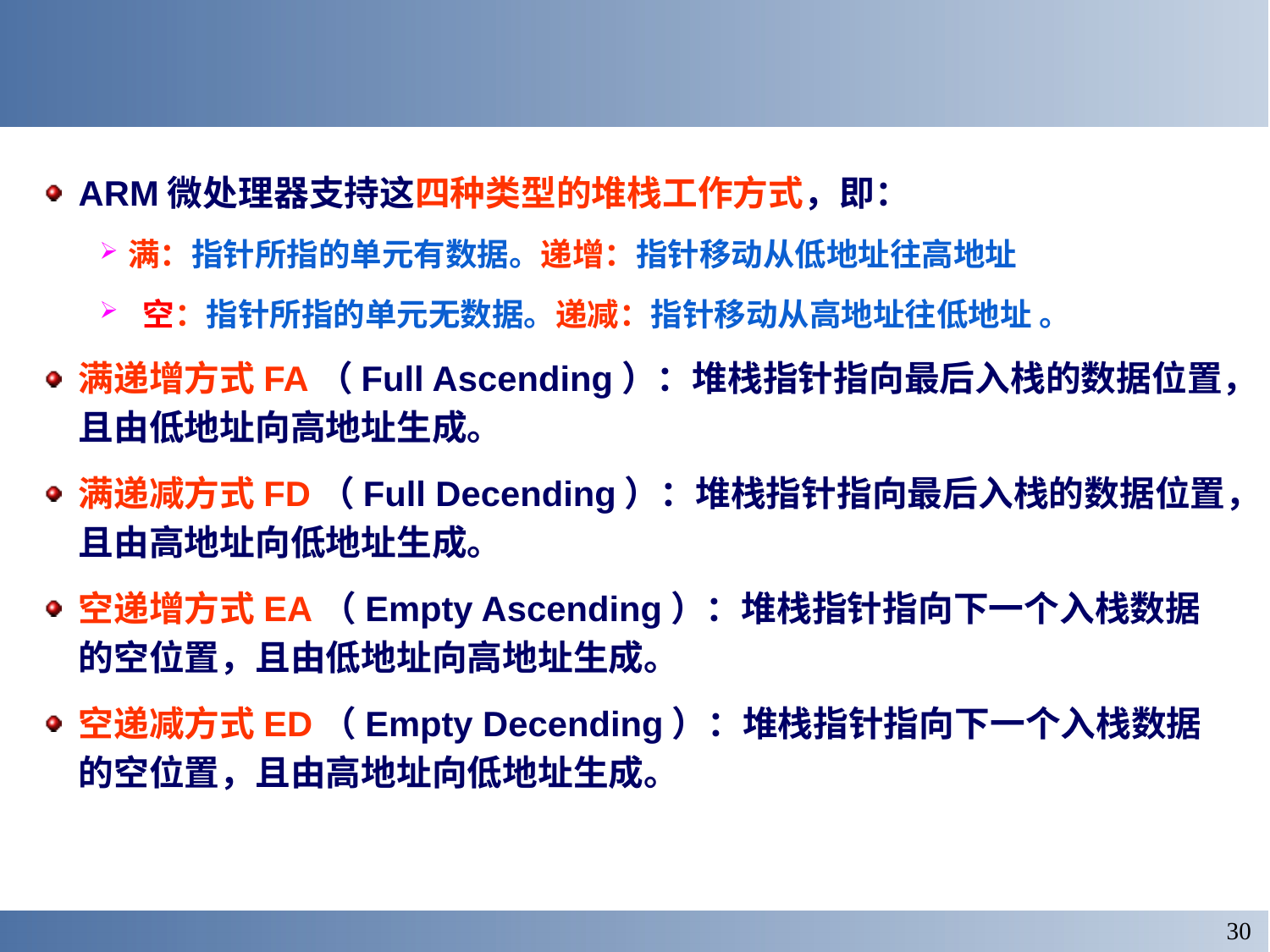

#
ARM微处理器支持这四种类型的堆栈工作方式，即：
满：指针所指的单元有数据。递增：指针移动从低地址往高地址
 空：指针所指的单元无数据。递减：指针移动从高地址往低地址 。
满递增方式FA（Full Ascending）：堆栈指针指向最后入栈的数据位置，且由低地址向高地址生成。
满递减方式FD（Full Decending）：堆栈指针指向最后入栈的数据位置，且由高地址向低地址生成。
空递增方式EA（Empty Ascending）：堆栈指针指向下一个入栈数据的空位置，且由低地址向高地址生成。
空递减方式ED（Empty Decending）：堆栈指针指向下一个入栈数据的空位置，且由高地址向低地址生成。